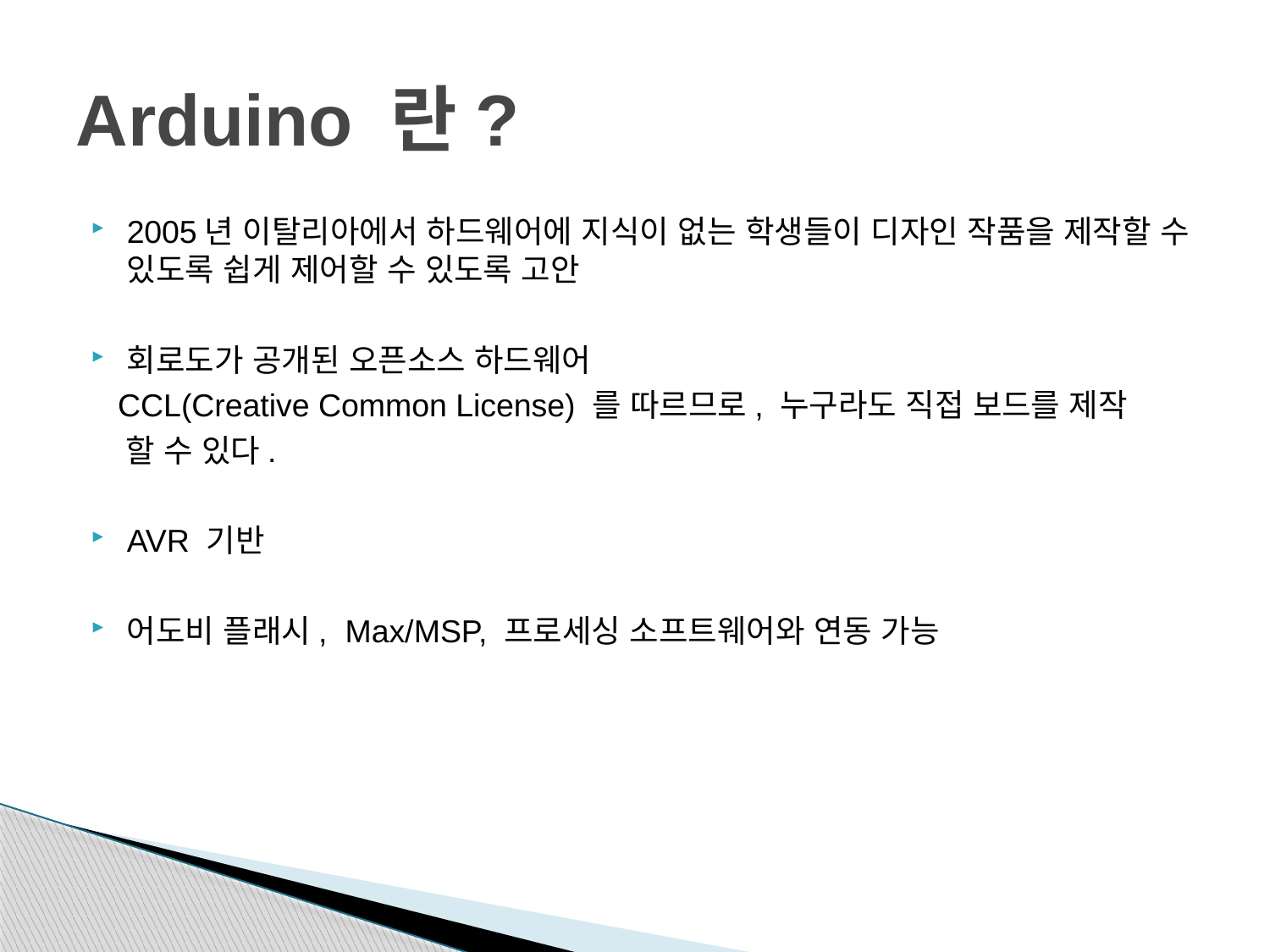

# Arduino 란?
2005년 이탈리아에서 하드웨어에 지식이 없는 학생들이 디자인 작품을 제작할 수 있도록 쉽게 제어할 수 있도록 고안

회로도가 공개된 오픈소스 하드웨어
   CCL(Creative Common License) 를 따르므로, 누구라도 직접 보드를 제작
   할 수 있다.

AVR 기반

어도비 플래시,  Max/MSP, 프로세싱 소프트웨어와 연동 가능